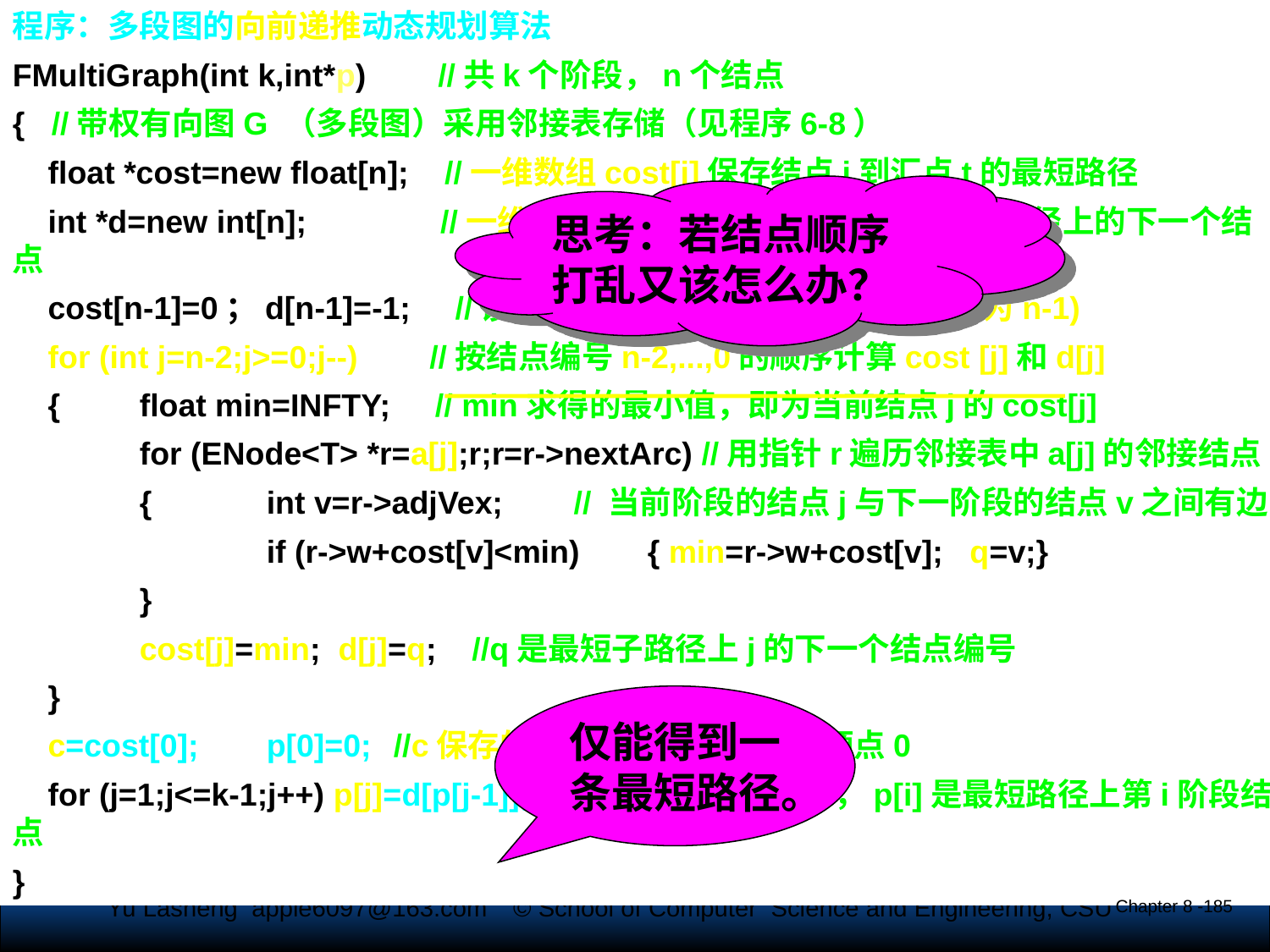

程序：多段图的向前递推动态规划算法
FMultiGraph(int k,int*p)	     //共k个阶段，n个结点
{   //带权有向图G （多段图）采用邻接表存储（见程序6-8）
    float *cost=new float[n];    //一维数组cost[j]保存结点j到汇点t的最短路径
    int *d=new int[n];               //一维数组d[j]保存cost[j] 对应的最短路径上的下一个结点
    cost[n-1]=0；d[n-1]=-1;     //设置向前递推的初值(最大结点编号为n-1)
    for (int j=n-2;j>=0;j--)        //按结点编号n-2,...,0的顺序计算cost [j]和d[j]
    {	float min=INFTY;     // min求得的最小值，即为当前结点j的cost[j]
	for (ENode<T> *r=a[j];r;r=r->nextArc) //用指针r遍历邻接表中a[j]的邻接结点
	{	int v=r->adjVex;	      // 当前阶段的结点j与下一阶段的结点v之间有边
		if (r->w+cost[v]<min)	{ min=r->w+cost[v];   q=v;}
	}
	cost[j]=min;  d[j]=q;    //q是最短子路径上j的下一个结点编号
    }
    c=cost[0]; 	p[0]=0;	//c保存的是最优解值, p[0] 是源点0
    for (j=1;j<=k-1;j++) p[j]=d[p[j-1]];//数组p[]保存最优解，p[i]是最短路径上第i阶段结点
}
思考：若结点顺序打乱又该怎么办？

仅能得到一条最短路径。
Chapter 8 -185